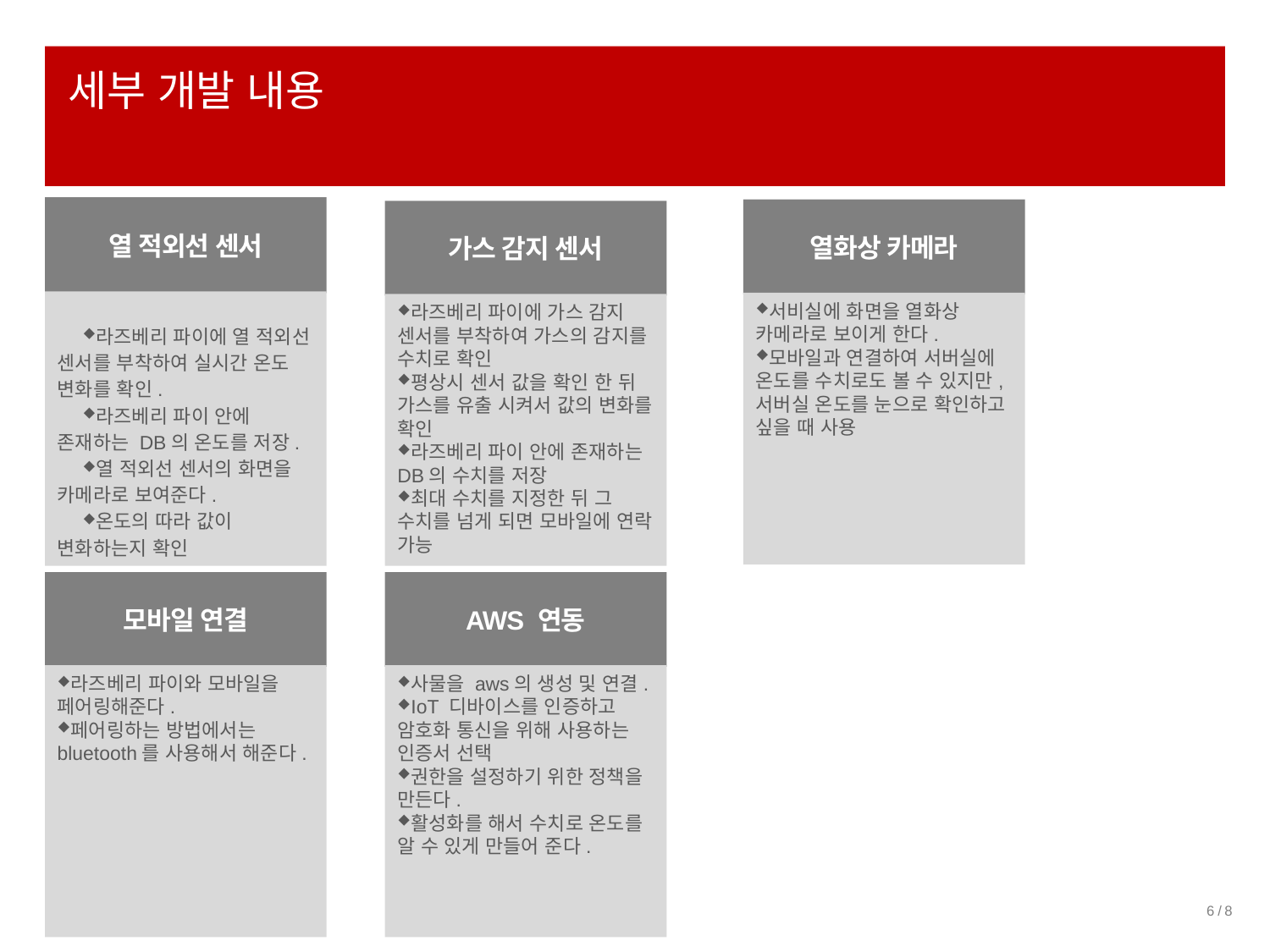

# 세부 개발 내용
열 적외선 센서

라즈베리 파이에 열 적외선 센서를 부착하여 실시간 온도 변화를 확인.
라즈베리 파이 안에 존재하는 DB의 온도를 저장.
열 적외선 센서의 화면을 카메라로 보여준다.
온도의 따라 값이 변화하는지 확인
열화상 카메라
서비실에 화면을 열화상 카메라로 보이게 한다.
모바일과 연결하여 서버실에 온도를 수치로도 볼 수 있지만, 서버실 온도를 눈으로 확인하고 싶을 때 사용
가스 감지 센서
라즈베리 파이에 가스 감지 센서를 부착하여 가스의 감지를 수치로 확인
평상시 센서 값을 확인 한 뒤 가스를 유출 시켜서 값의 변화를 확인
라즈베리 파이 안에 존재하는 DB의 수치를 저장
최대 수치를 지정한 뒤 그 수치를 넘게 되면 모바일에 연락 가능
모바일 연결
라즈베리 파이와 모바일을 페어링해준다.
페어링하는 방법에서는 bluetooth를 사용해서 해준다.

AWS 연동
사물을 aws의 생성 및 연결.
IoT 디바이스를 인증하고 암호화 통신을 위해 사용하는 인증서 선택
권한을 설정하기 위한 정책을 만든다.
활성화를 해서 수치로 온도를 알 수 있게 만들어 준다.

6 / 8